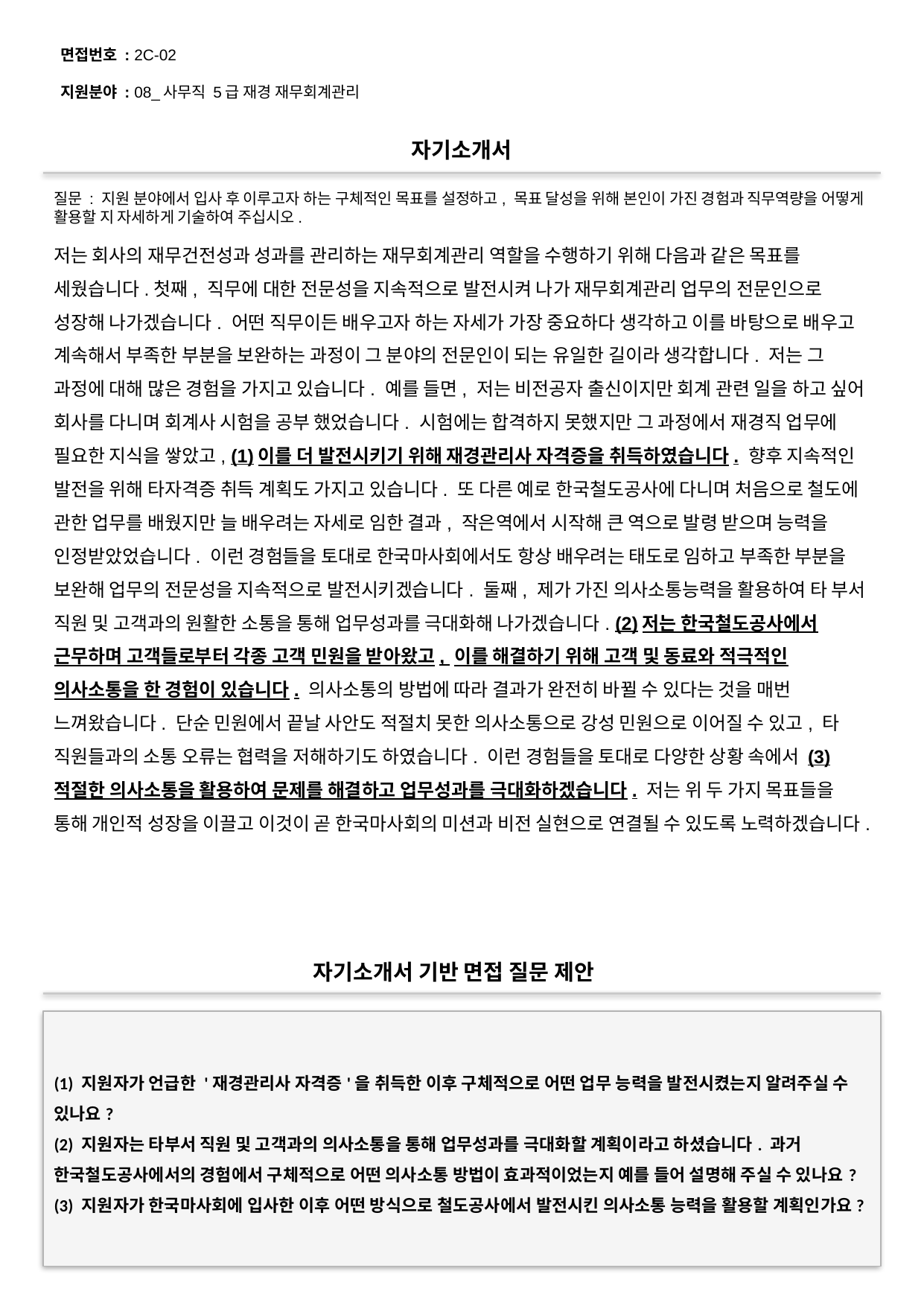

면접번호 : 2C-02

지원분야 : 08_사무직 5급 재경 재무회계관리
#

자기소개서

질문 : 지원 분야에서 입사 후 이루고자 하는 구체적인 목표를 설정하고, 목표 달성을 위해 본인이 가진 경험과 직무역량을 어떻게 활용할 지 자세하게 기술하여 주십시오.

저는 회사의 재무건전성과 성과를 관리하는 재무회계관리 역할을 수행하기 위해 다음과 같은 목표를 세웠습니다.첫째, 직무에 대한 전문성을 지속적으로 발전시켜 나가 재무회계관리 업무의 전문인으로 성장해 나가겠습니다. 어떤 직무이든 배우고자 하는 자세가 가장 중요하다 생각하고 이를 바탕으로 배우고 계속해서 부족한 부분을 보완하는 과정이 그 분야의 전문인이 되는 유일한 길이라 생각합니다. 저는 그 과정에 대해 많은 경험을 가지고 있습니다. 예를 들면, 저는 비전공자 출신이지만 회계 관련 일을 하고 싶어 회사를 다니며 회계사 시험을 공부 했었습니다. 시험에는 합격하지 못했지만 그 과정에서 재경직 업무에 필요한 지식을 쌓았고, (1)이를 더 발전시키기 위해 재경관리사 자격증을 취득하였습니다. 향후 지속적인 발전을 위해 타자격증 취득 계획도 가지고 있습니다. 또 다른 예로 한국철도공사에 다니며 처음으로 철도에 관한 업무를 배웠지만 늘 배우려는 자세로 임한 결과, 작은역에서 시작해 큰 역으로 발령 받으며 능력을 인정받았었습니다. 이런 경험들을 토대로 한국마사회에서도 항상 배우려는 태도로 임하고 부족한 부분을 보완해 업무의 전문성을 지속적으로 발전시키겠습니다. 둘째, 제가 가진 의사소통능력을 활용하여 타 부서 직원 및 고객과의 원활한 소통을 통해 업무성과를 극대화해 나가겠습니다. (2)저는 한국철도공사에서 근무하며 고객들로부터 각종 고객 민원을 받아왔고, 이를 해결하기 위해 고객 및 동료와 적극적인 의사소통을 한 경험이 있습니다. 의사소통의 방법에 따라 결과가 완전히 바뀔 수 있다는 것을 매번 느껴왔습니다. 단순 민원에서 끝날 사안도 적절치 못한 의사소통으로 강성 민원으로 이어질 수 있고, 타 직원들과의 소통 오류는 협력을 저해하기도 하였습니다. 이런 경험들을 토대로 다양한 상황 속에서 (3)적절한 의사소통을 활용하여 문제를 해결하고 업무성과를 극대화하겠습니다. 저는 위 두 가지 목표들을 통해 개인적 성장을 이끌고 이것이 곧 한국마사회의 미션과 비전 실현으로 연결될 수 있도록 노력하겠습니다.

자기소개서 기반 면접 질문 제안

(1) 지원자가 언급한 '재경관리사 자격증'을 취득한 이후 구체적으로 어떤 업무 능력을 발전시켰는지 알려주실 수 있나요?
(2) 지원자는 타부서 직원 및 고객과의 의사소통을 통해 업무성과를 극대화할 계획이라고 하셨습니다. 과거 한국철도공사에서의 경험에서 구체적으로 어떤 의사소통 방법이 효과적이었는지 예를 들어 설명해 주실 수 있나요?
(3) 지원자가 한국마사회에 입사한 이후 어떤 방식으로 철도공사에서 발전시킨 의사소통 능력을 활용할 계획인가요?